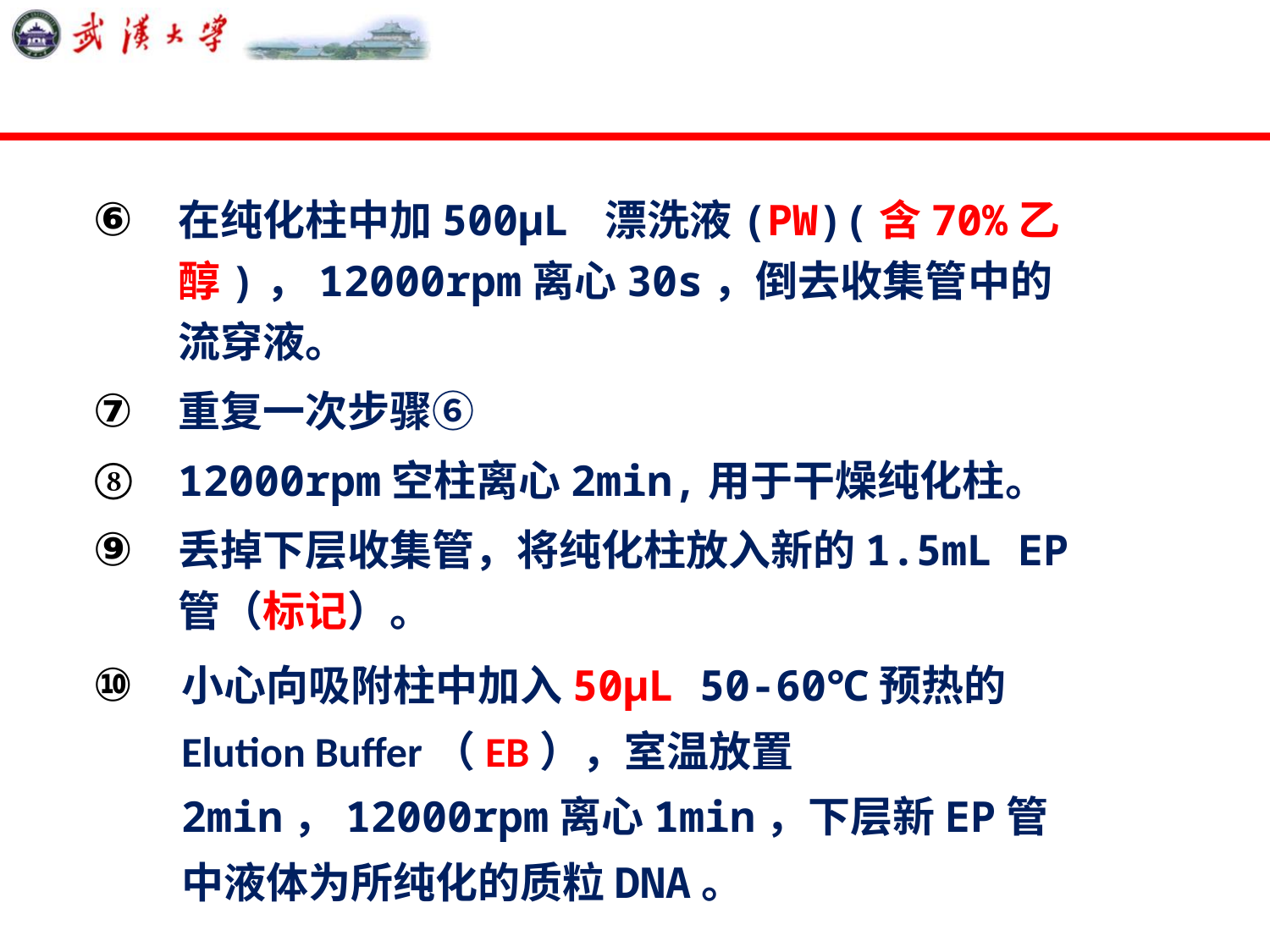

#
在纯化柱中加500µL 漂洗液(PW)(含70%乙醇)，12000rpm离心30s，倒去收集管中的流穿液。
重复一次步骤⑥
12000rpm空柱离心2min,用于干燥纯化柱。
丢掉下层收集管，将纯化柱放入新的1.5mL EP管（标记）。
小心向吸附柱中加入50µL 50-60℃预热的Elution Buffer（EB），室温放置2min，12000rpm离心1min，下层新EP管中液体为所纯化的质粒DNA。